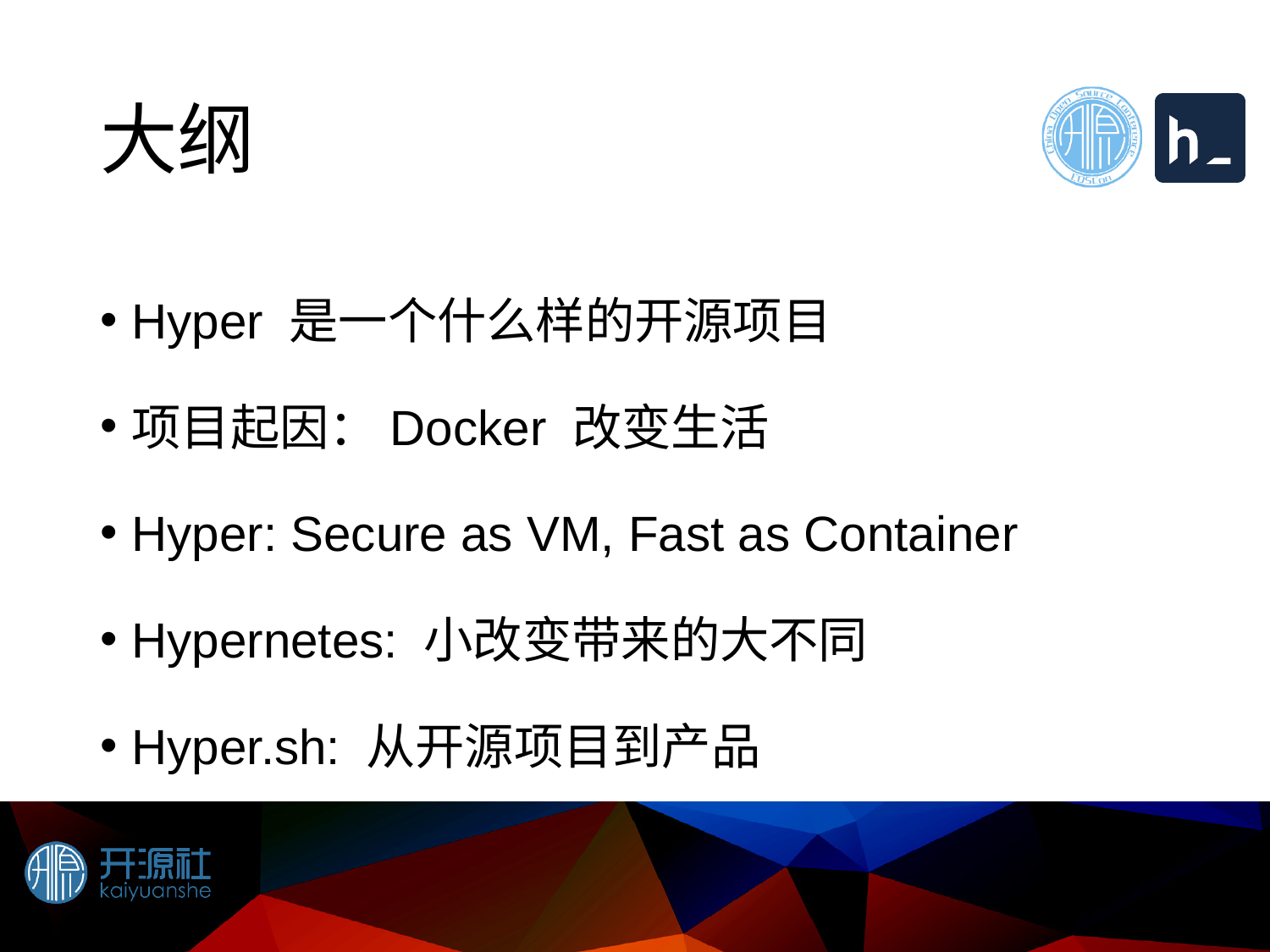

# 大纲
Hyper 是一个什么样的开源项目
项目起因：Docker 改变生活
Hyper: Secure as VM, Fast as Container
Hypernetes: 小改变带来的大不同
Hyper.sh: 从开源项目到产品